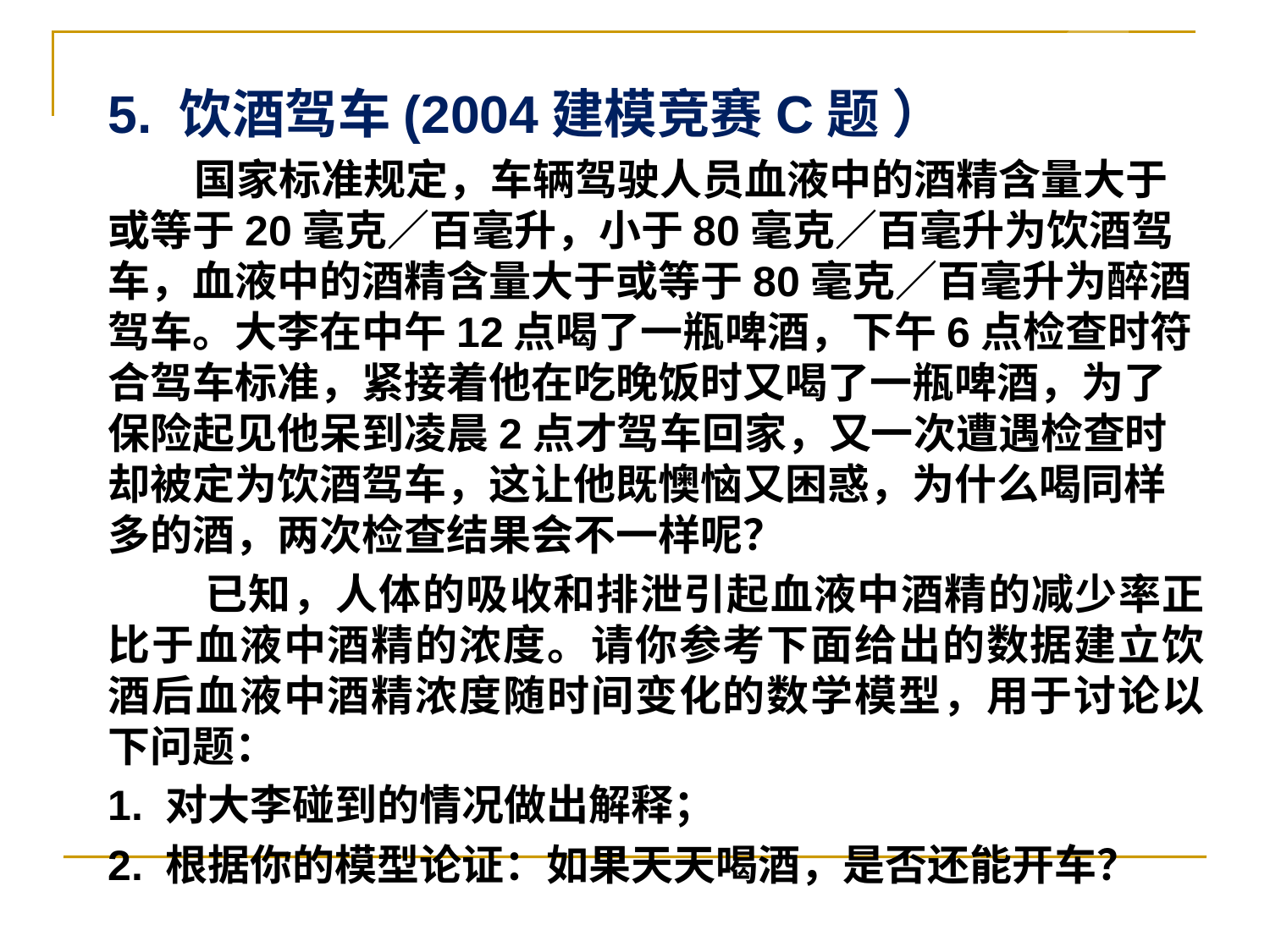

5. 饮酒驾车(2004建模竞赛C题 ）
        国家标准规定，车辆驾驶人员血液中的酒精含量大于或等于20毫克／百毫升，小于80毫克／百毫升为饮酒驾车，血液中的酒精含量大于或等于80毫克／百毫升为醉酒驾车。大李在中午12点喝了一瓶啤酒，下午6点检查时符合驾车标准，紧接着他在吃晚饭时又喝了一瓶啤酒，为了保险起见他呆到凌晨2点才驾车回家，又一次遭遇检查时却被定为饮酒驾车，这让他既懊恼又困惑，为什么喝同样多的酒，两次检查结果会不一样呢？
        已知，人体的吸收和排泄引起血液中酒精的减少率正比于血液中酒精的浓度。请你参考下面给出的数据建立饮酒后血液中酒精浓度随时间变化的数学模型，用于讨论以下问题：
1. 对大李碰到的情况做出解释；
2. 根据你的模型论证：如果天天喝酒，是否还能开车？